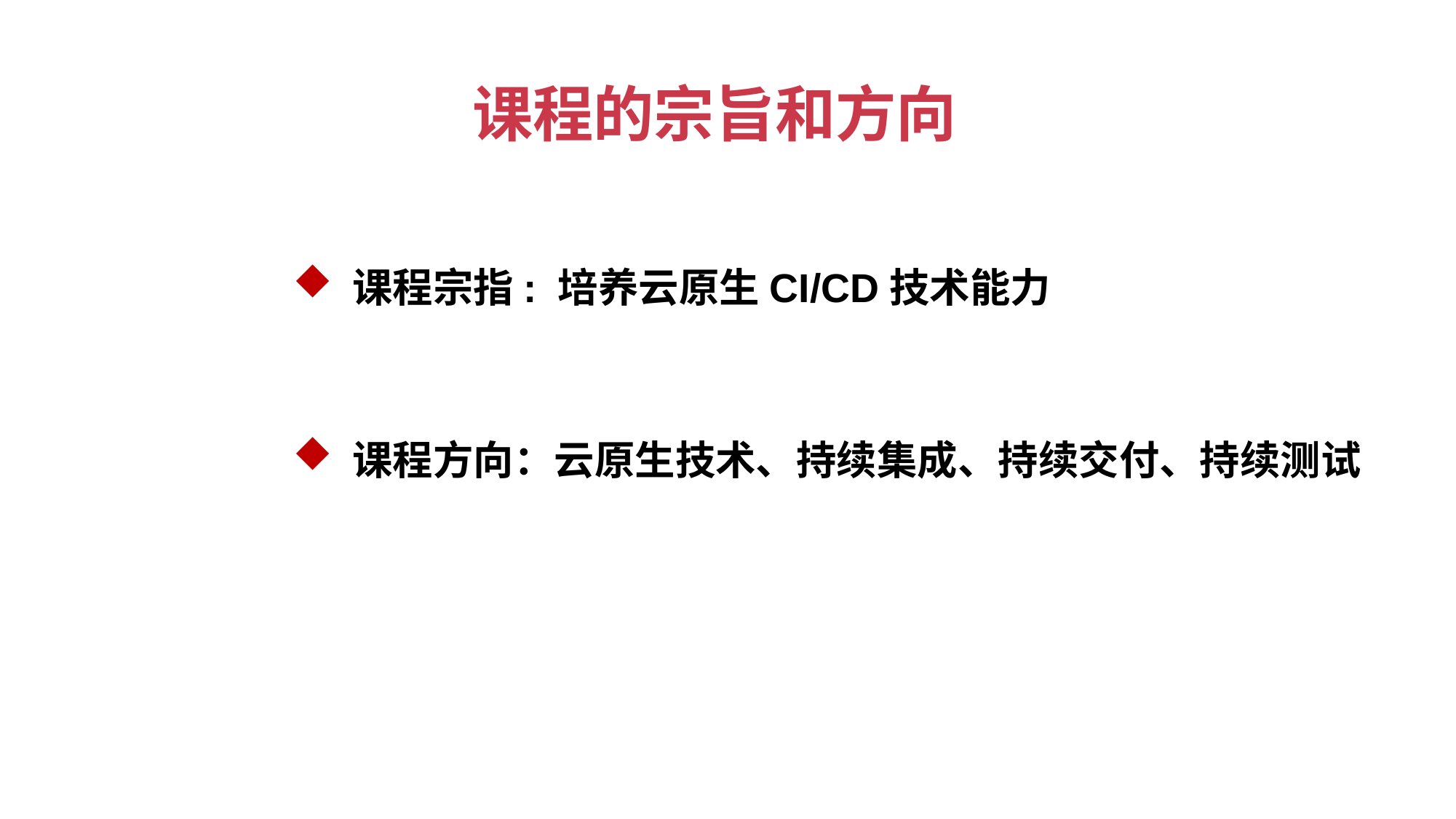

课程的宗旨和方向
 课程宗指: 培养云原生CI/CD技术能力
 课程方向：云原生技术、持续集成、持续交付、持续测试